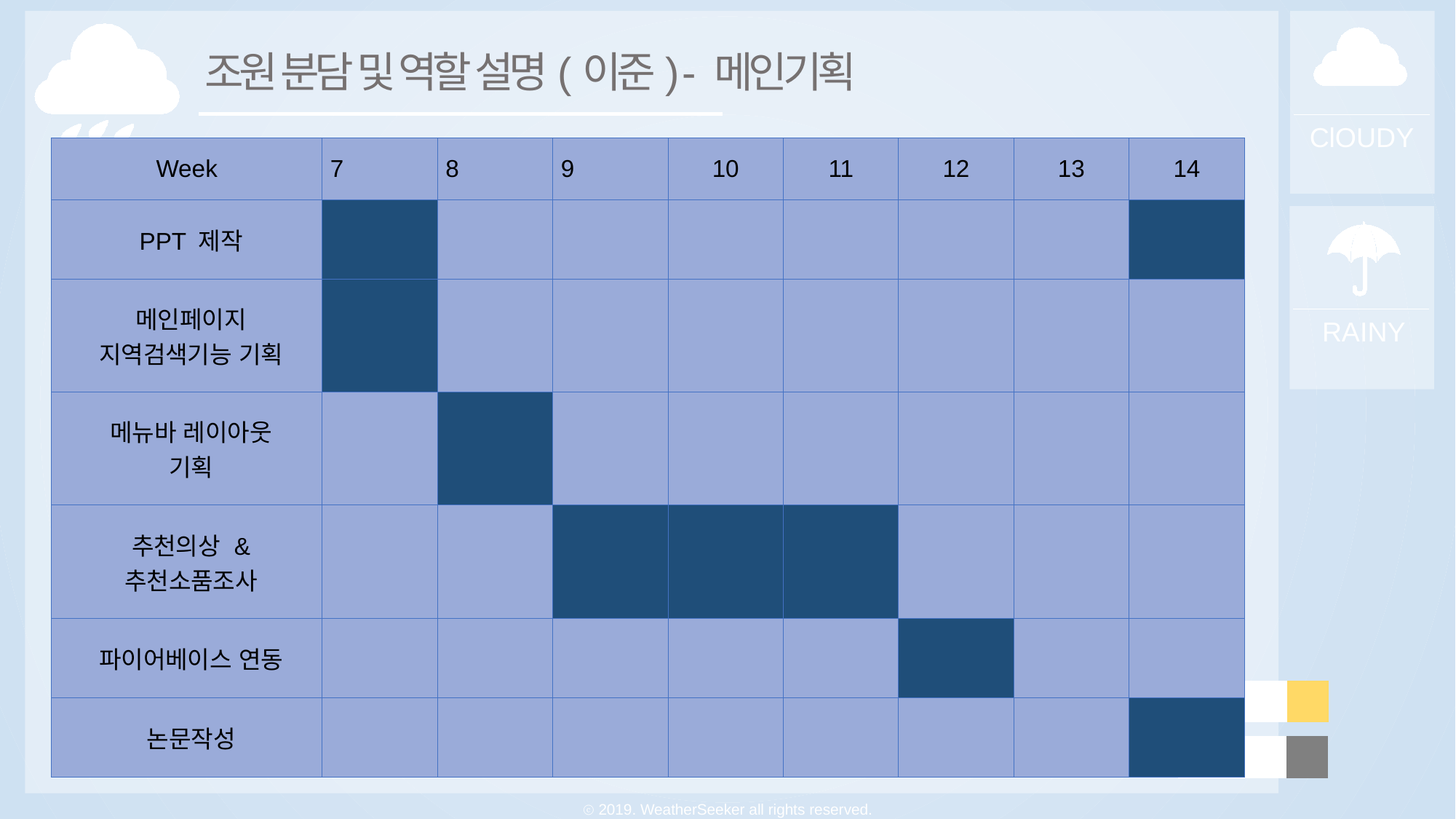

조원 분담 및 역할 설명(이준) - 메인기획
ClOUDY

| Week | 7 | 8 | 9 | 10 | 11 | 12 | 13 | 14 |
| --- | --- | --- | --- | --- | --- | --- | --- | --- |
| PPT 제작 |  |  |  |  |  |  |  |  |
| 메인페이지 지역검색기능 기획 |  |  |  |  |  |  |  |  |
| 메뉴바 레이아웃 기획 |  |  |  |  |  |  |  |  |
| 추천의상 & 추천소품조사 |  |  |  |  |  |  |  |  |
| 파이어베이스 연동 |  |  |  |  |  |  |  |  |
| 논문작성 |  |  |  |  |  |  |  |  |

RAINY